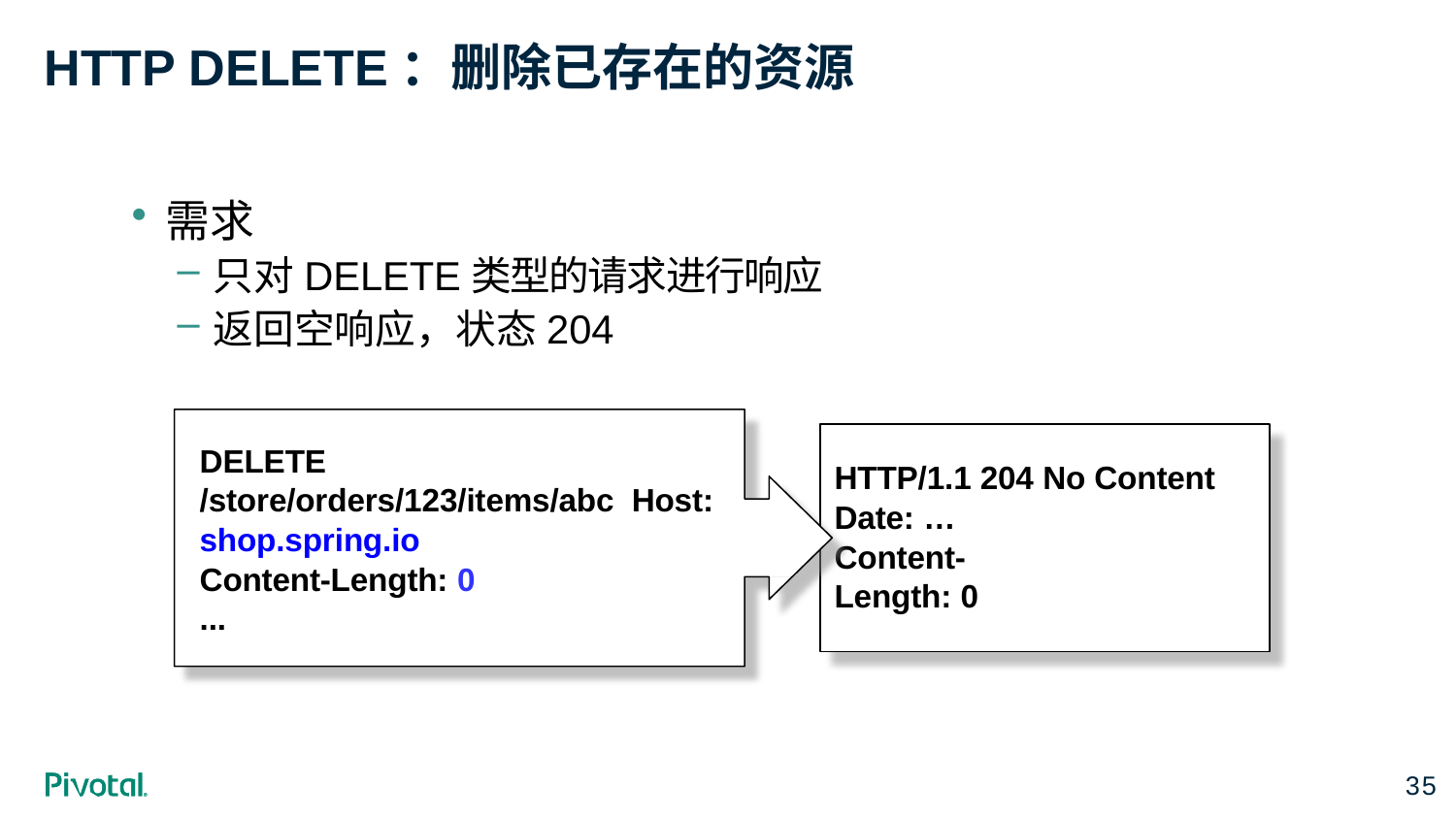

# HTTP DELETE：删除已存在的资源
需求
只对DELETE类型的请求进行响应
返回空响应，状态204

DELETE
/store/orders/123/items/abc  Host: shop.spring.io
Content-Length: 0
...
HTTP/1.1 204 No Content
Date: …
Content-Length: 0
35